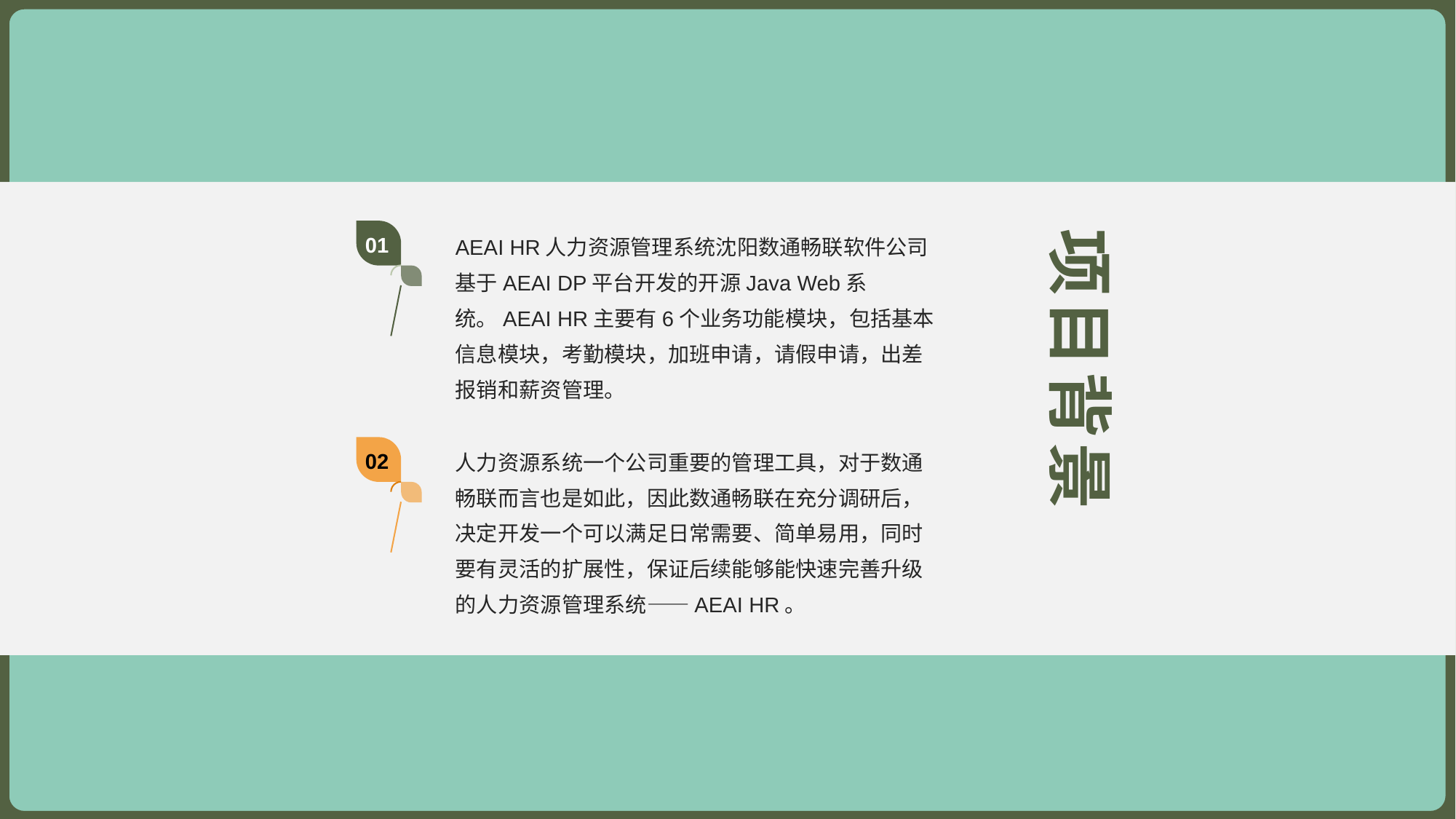

AEAI HR人力资源管理系统沈阳数通畅联软件公司基于AEAI DP平台开发的开源Java Web系统。AEAI HR主要有6个业务功能模块，包括基本信息模块，考勤模块，加班申请，请假申请，出差报销和薪资管理。
项目背景

01

人力资源系统一个公司重要的管理工具，对于数通畅联而言也是如此，因此数通畅联在充分调研后，决定开发一个可以满足日常需要、简单易用，同时要有灵活的扩展性，保证后续能够能快速完善升级的人力资源管理系统——AEAI HR。

02